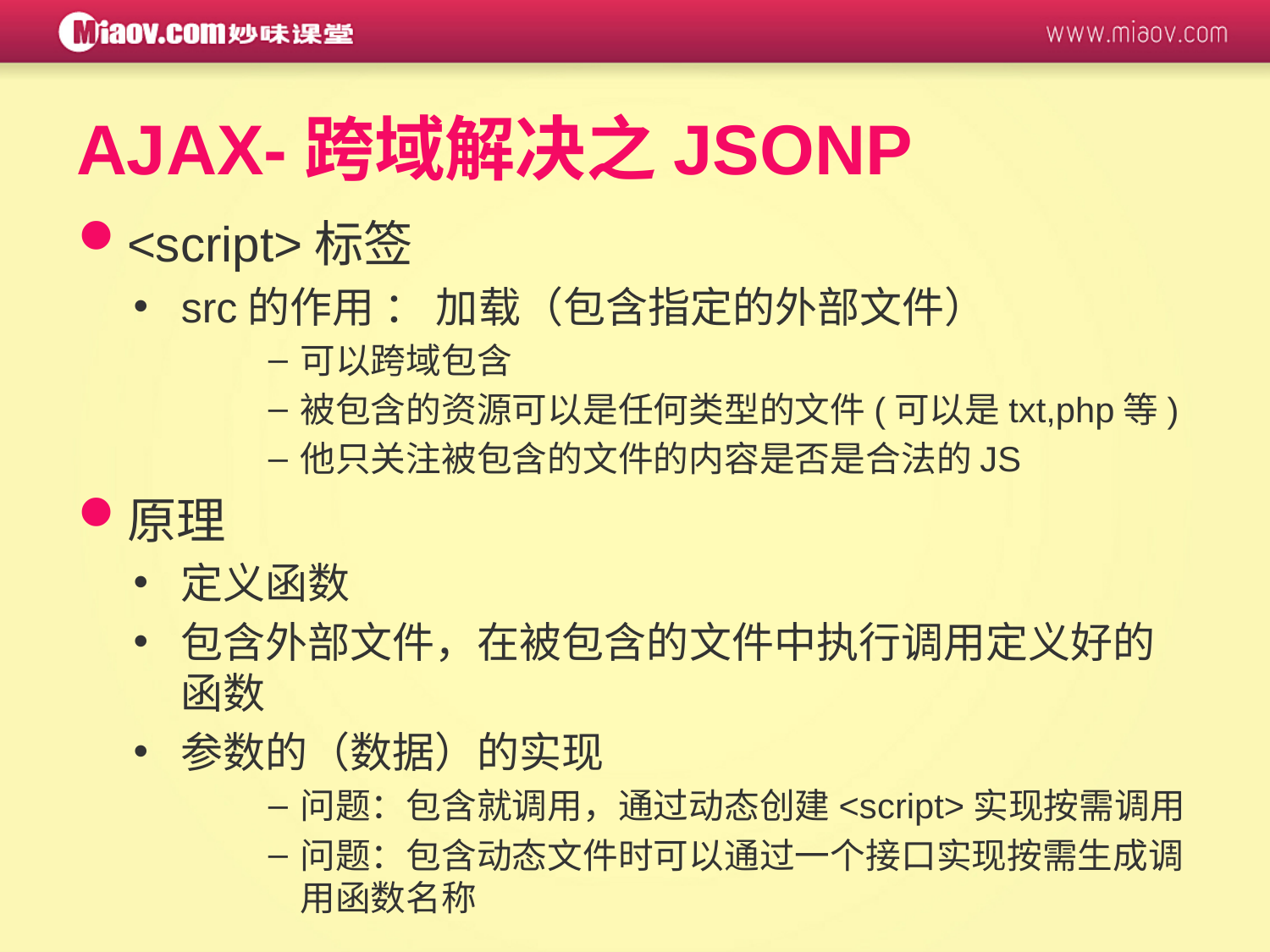

AJAX-跨域解决之JSONP
<script>标签
src的作用 ： 加载（包含指定的外部文件）
可以跨域包含
被包含的资源可以是任何类型的文件(可以是txt,php等)
他只关注被包含的文件的内容是否是合法的JS
原理
定义函数
包含外部文件，在被包含的文件中执行调用定义好的函数
参数的（数据）的实现
问题：包含就调用，通过动态创建<script>实现按需调用
问题：包含动态文件时可以通过一个接口实现按需生成调用函数名称